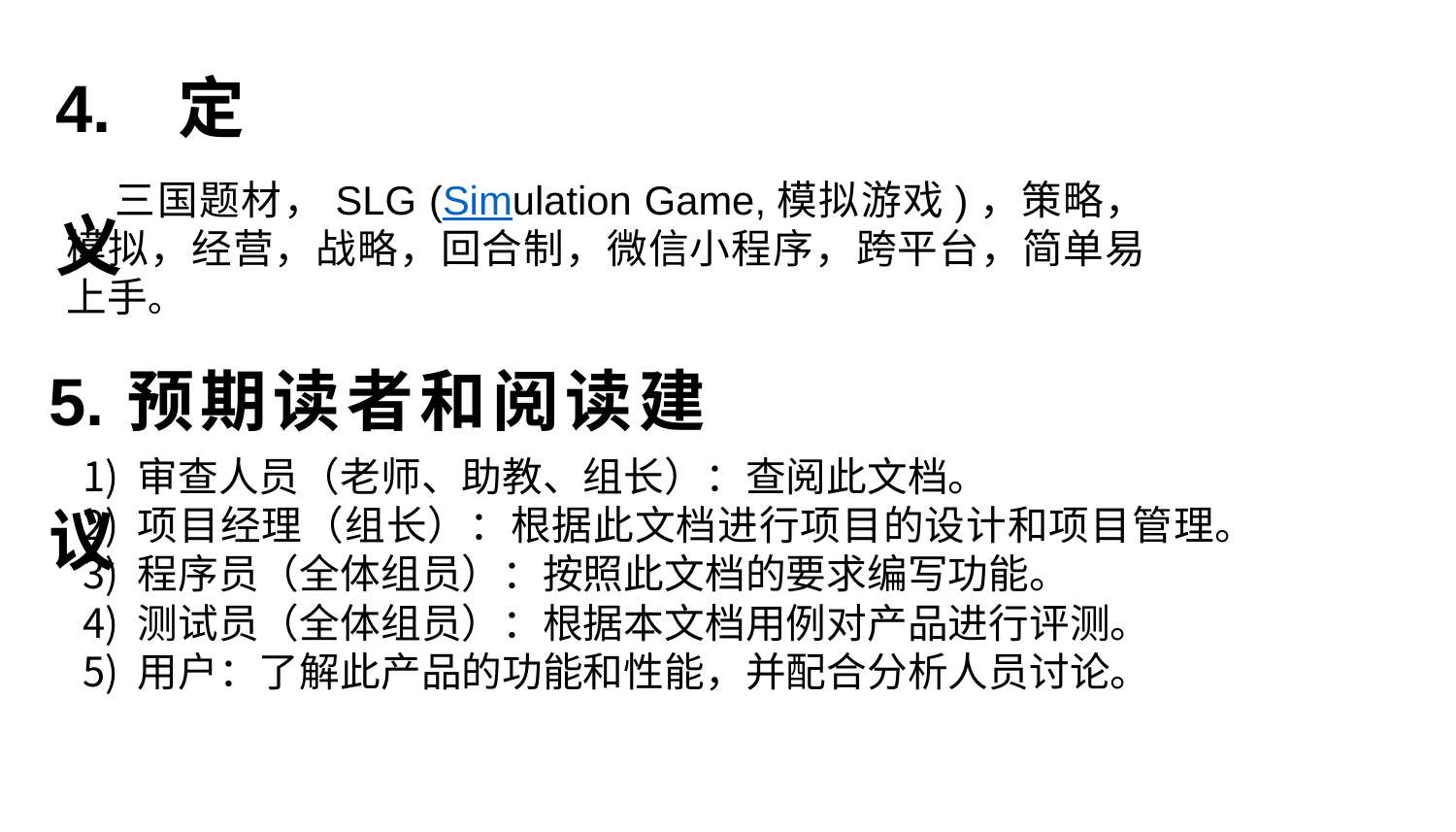

4.定义
三国题材，SLG (Simulation Game,模拟游戏)，策略，模拟，经营，战略，回合制，微信小程序，跨平台，简单易上手。
5.预期读者和阅读建议
审查人员（老师、助教、组长）：查阅此文档。
项目经理（组长）：根据此文档进行项目的设计和项目管理。
程序员（全体组员）：按照此文档的要求编写功能。
测试员（全体组员）：根据本文档用例对产品进行评测。
用户：了解此产品的功能和性能，并配合分析人员讨论。